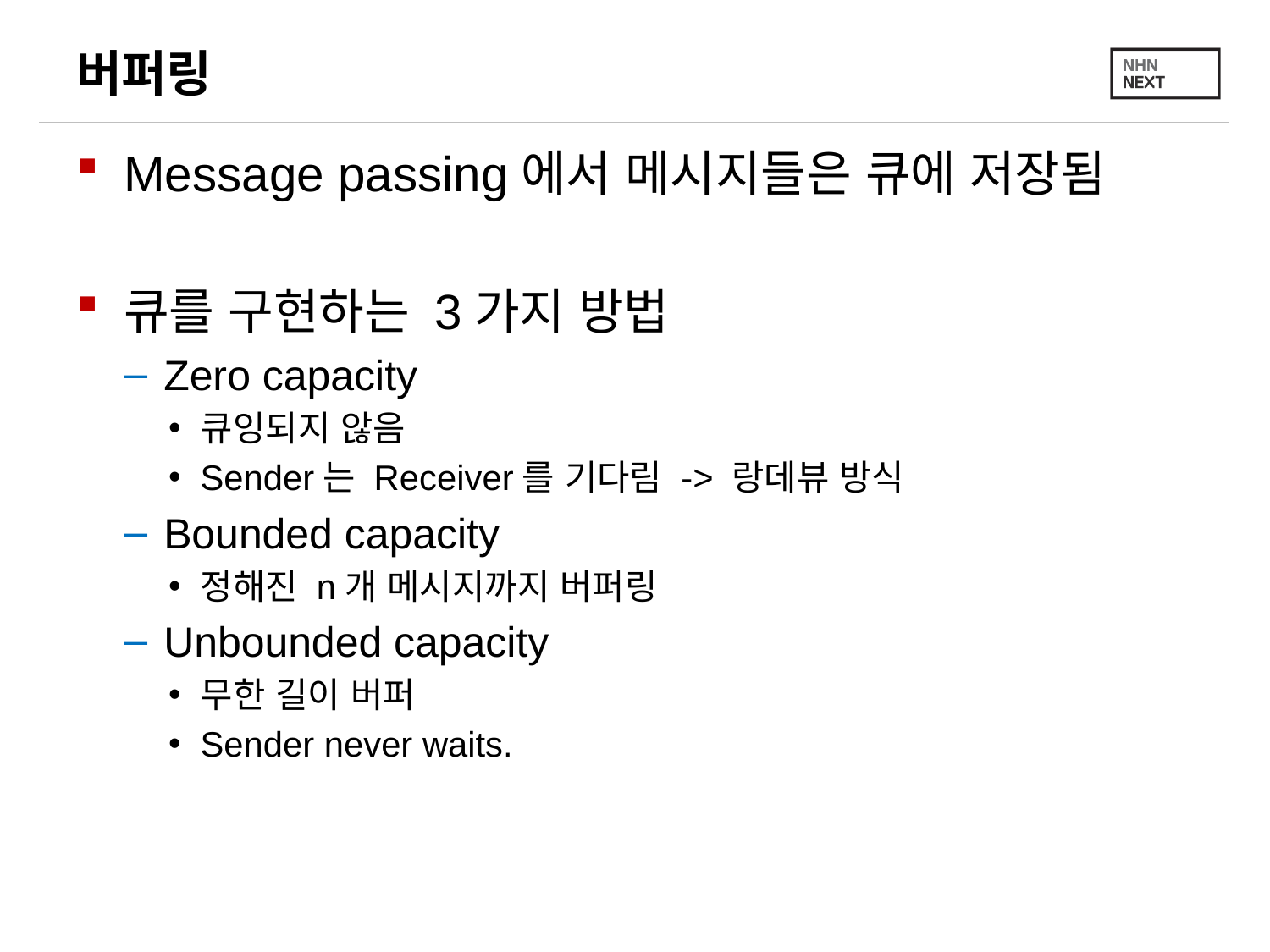

# 버퍼링
Message passing에서 메시지들은 큐에 저장됨

큐를 구현하는 3가지 방법
Zero capacity
큐잉되지 않음
Sender는 Receiver를 기다림 -> 랑데뷰 방식
Bounded capacity
정해진 n개 메시지까지 버퍼링
Unbounded capacity
무한 길이 버퍼
Sender never waits.